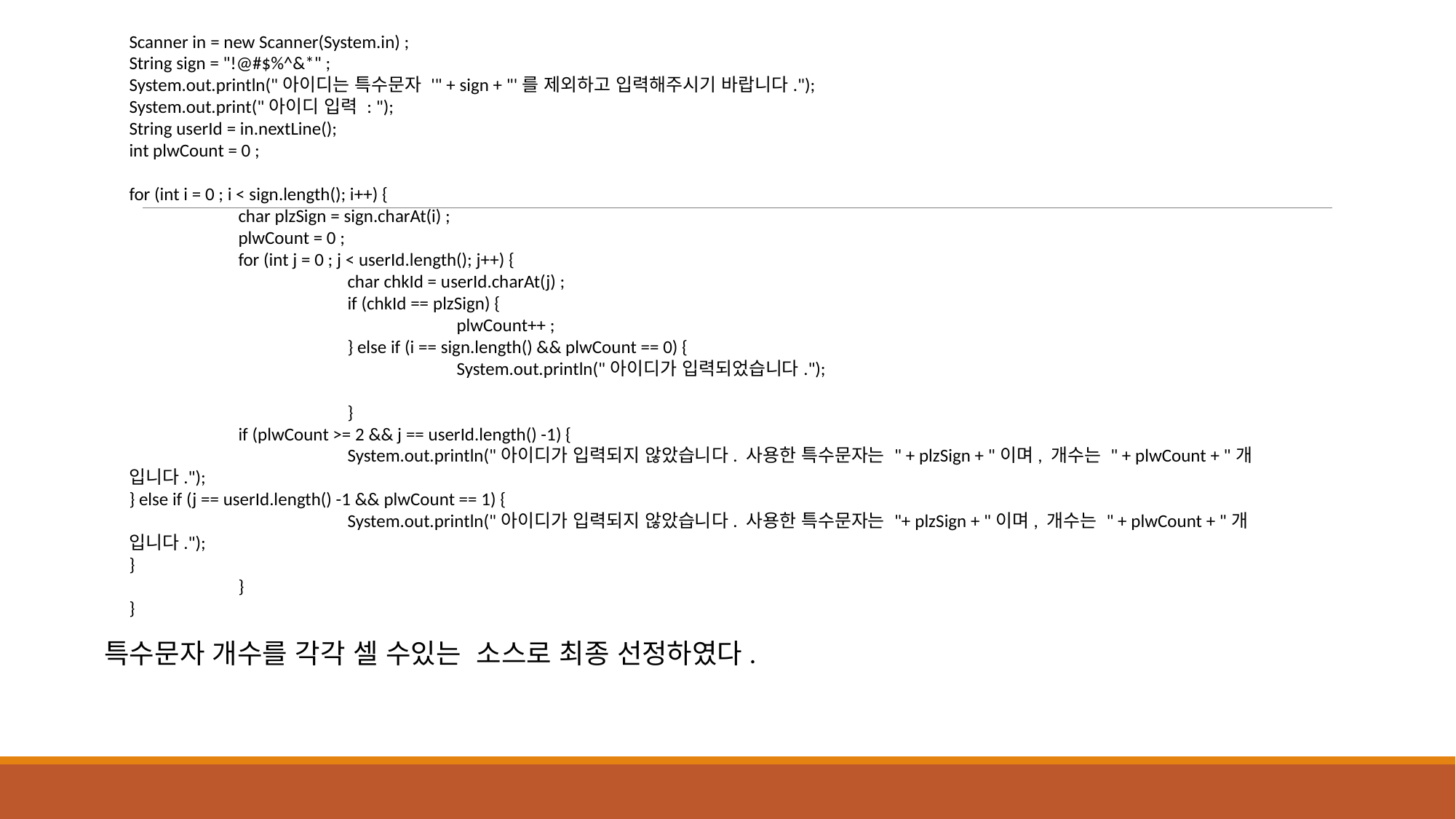

Scanner in = new Scanner(System.in) ;
String sign = "!@#$%^&*" ;
System.out.println("아이디는 특수문자 '" + sign + "'를 제외하고 입력해주시기 바랍니다.");
System.out.print("아이디 입력 : ");
String userId = in.nextLine();
int plwCount = 0 ;

for (int i = 0 ; i < sign.length(); i++) {
	char plzSign = sign.charAt(i) ;
	plwCount = 0 ;
	for (int j = 0 ; j < userId.length(); j++) {
		char chkId = userId.charAt(j) ;
		if (chkId == plzSign) {
			plwCount++ ;
		} else if (i == sign.length() && plwCount == 0) {
			System.out.println("아이디가 입력되었습니다.");

		}
	if (plwCount >= 2 && j == userId.length() -1) {
		System.out.println("아이디가 입력되지 않았습니다. 사용한 특수문자는 " + plzSign + "이며, 개수는 " + plwCount + "개 입니다.");
} else if (j == userId.length() -1 && plwCount == 1) {
		System.out.println("아이디가 입력되지 않았습니다. 사용한 특수문자는 "+ plzSign + "이며, 개수는 " + plwCount + "개 입니다.");
}
	}
}
특수문자 개수를 각각 셀 수있는  소스로 최종 선정하였다.